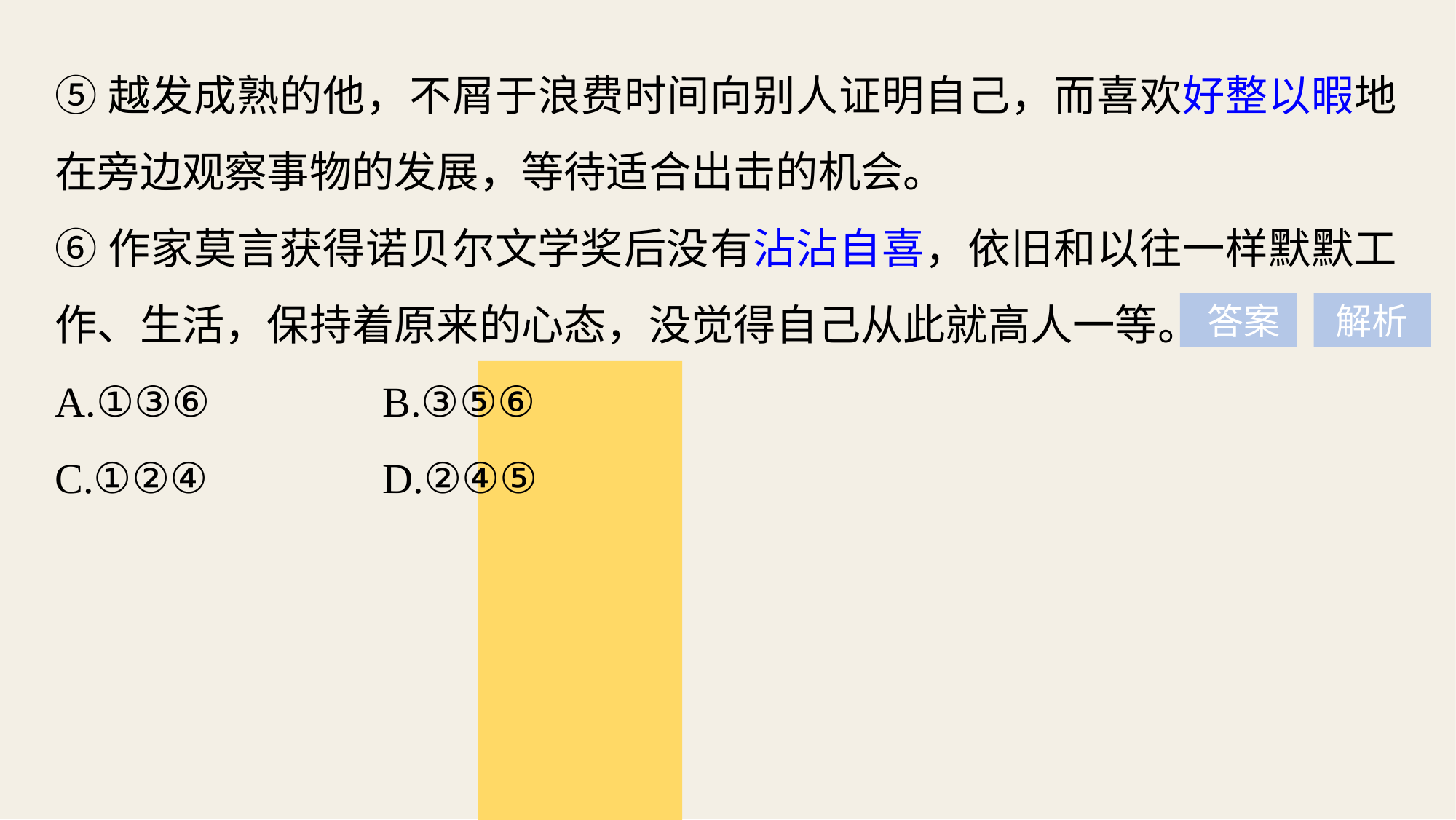

⑤越发成熟的他，不屑于浪费时间向别人证明自己，而喜欢好整以暇地在旁边观察事物的发展，等待适合出击的机会。
⑥作家莫言获得诺贝尔文学奖后没有沾沾自喜，依旧和以往一样默默工作、生活，保持着原来的心态，没觉得自己从此就高人一等。
A.①③⑥  		B.③⑤⑥
C.①②④  		D.②④⑤
 答案
解析